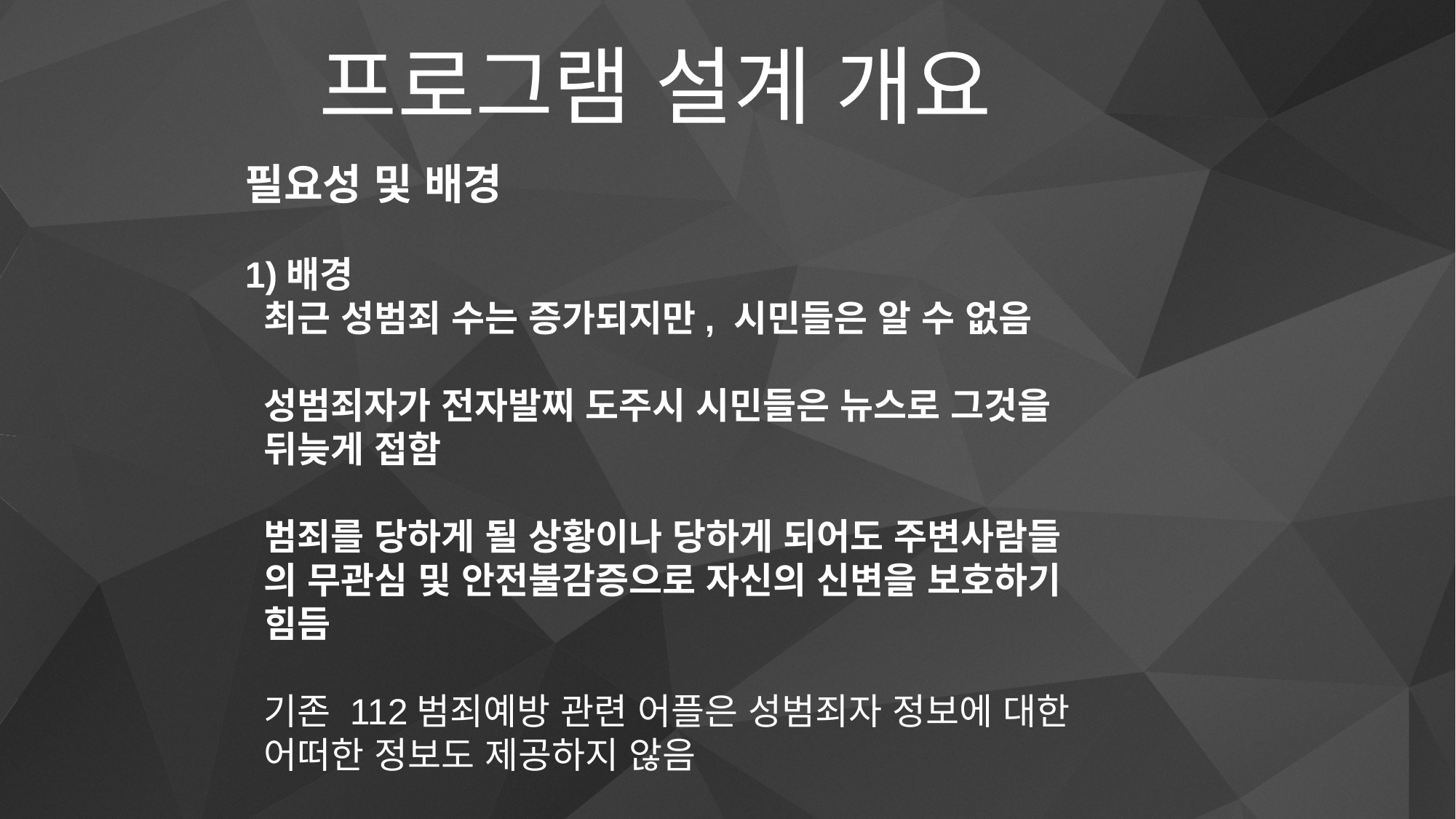

# 프로그램 설계 개요
필요성 및 배경

1)배경
 최근 성범죄 수는 증가되지만, 시민들은 알 수 없음

 성범죄자가 전자발찌 도주시 시민들은 뉴스로 그것을
 뒤늦게 접함

 범죄를 당하게 될 상황이나 당하게 되어도 주변사람들
 의 무관심 및 안전불감증으로 자신의 신변을 보호하기
 힘듬

 기존 112범죄예방 관련 어플은 성범죄자 정보에 대한
 어떠한 정보도 제공하지 않음